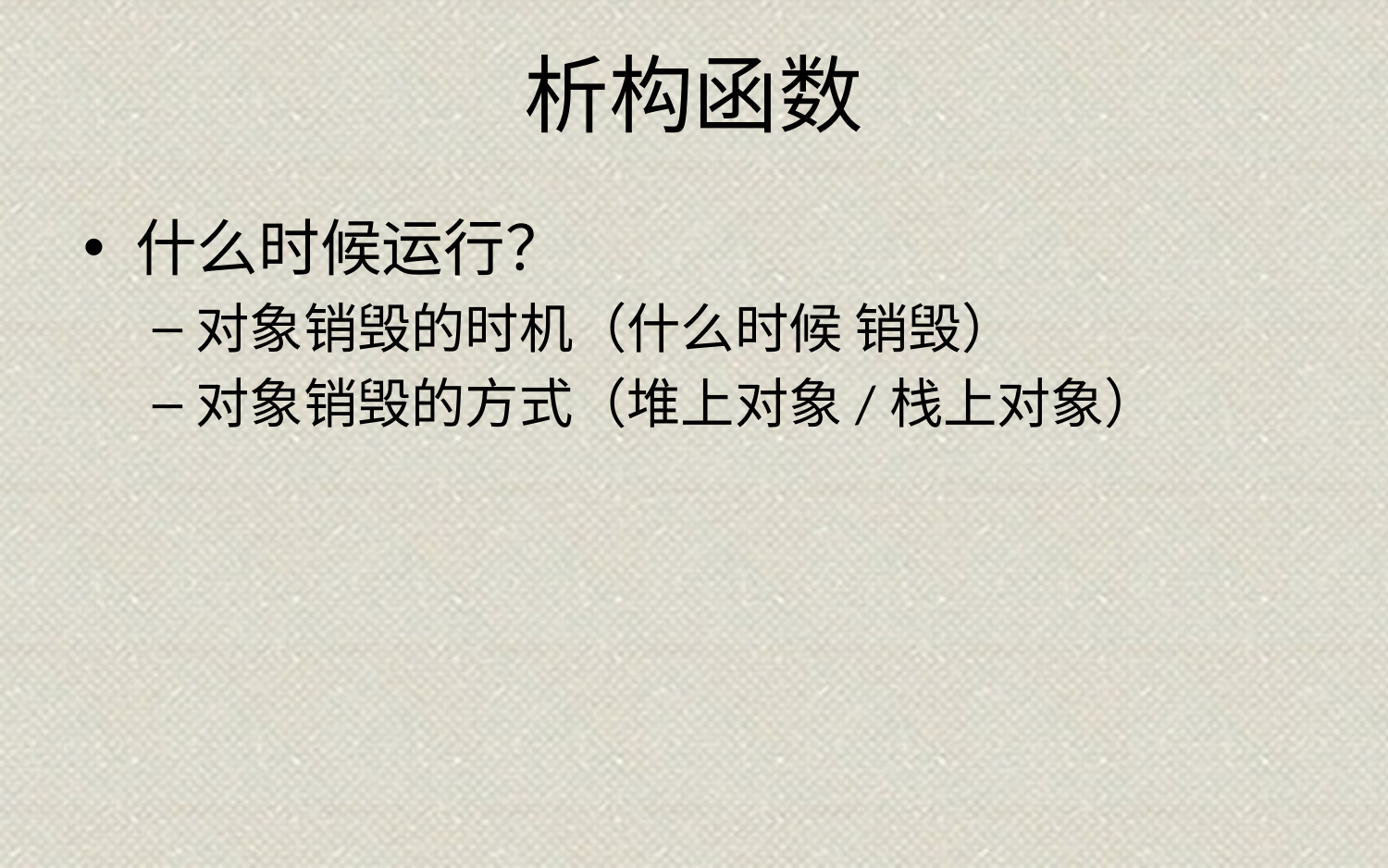

# 析构函数
什么时候运行？
对象销毁的时机（什么时候 销毁）
对象销毁的方式（堆上对象/栈上对象）